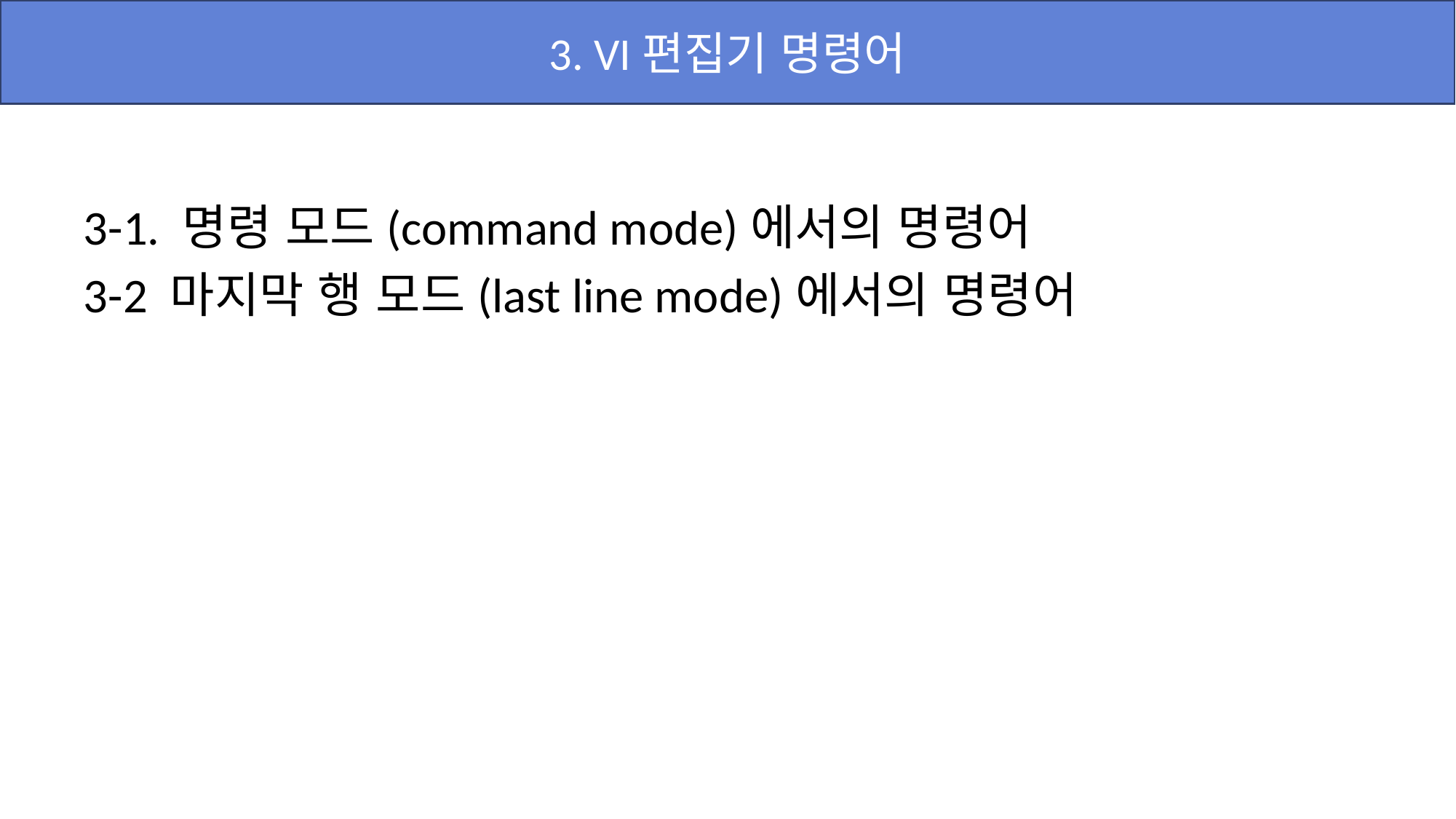

3. VI편집기 명령어
3-1. 명령 모드(command mode)에서의 명령어
3-2 마지막 행 모드(last line mode)에서의 명령어